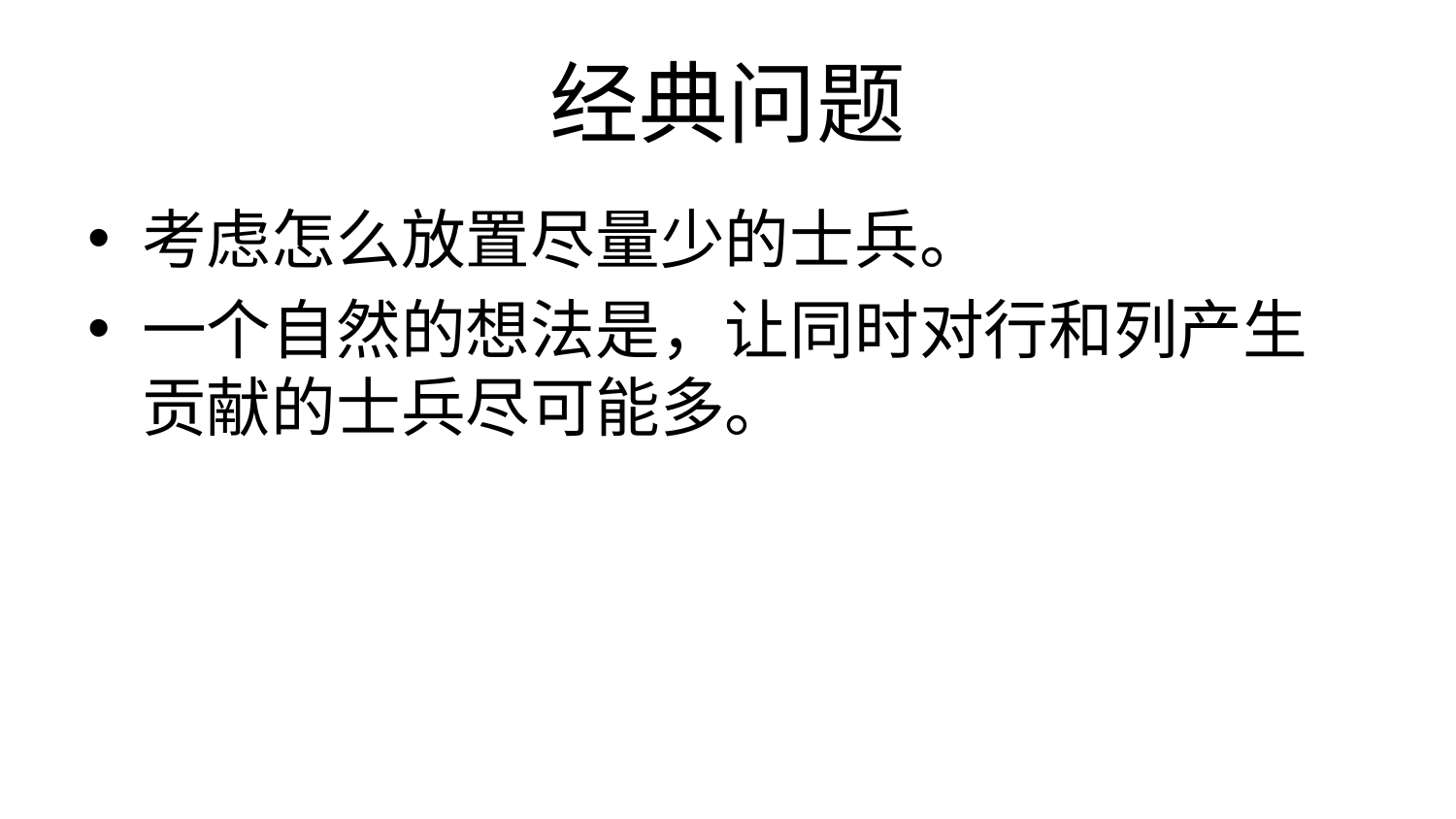

# 经典问题
考虑怎么放置尽量少的士兵。
一个自然的想法是，让同时对行和列产生贡献的士兵尽可能多。